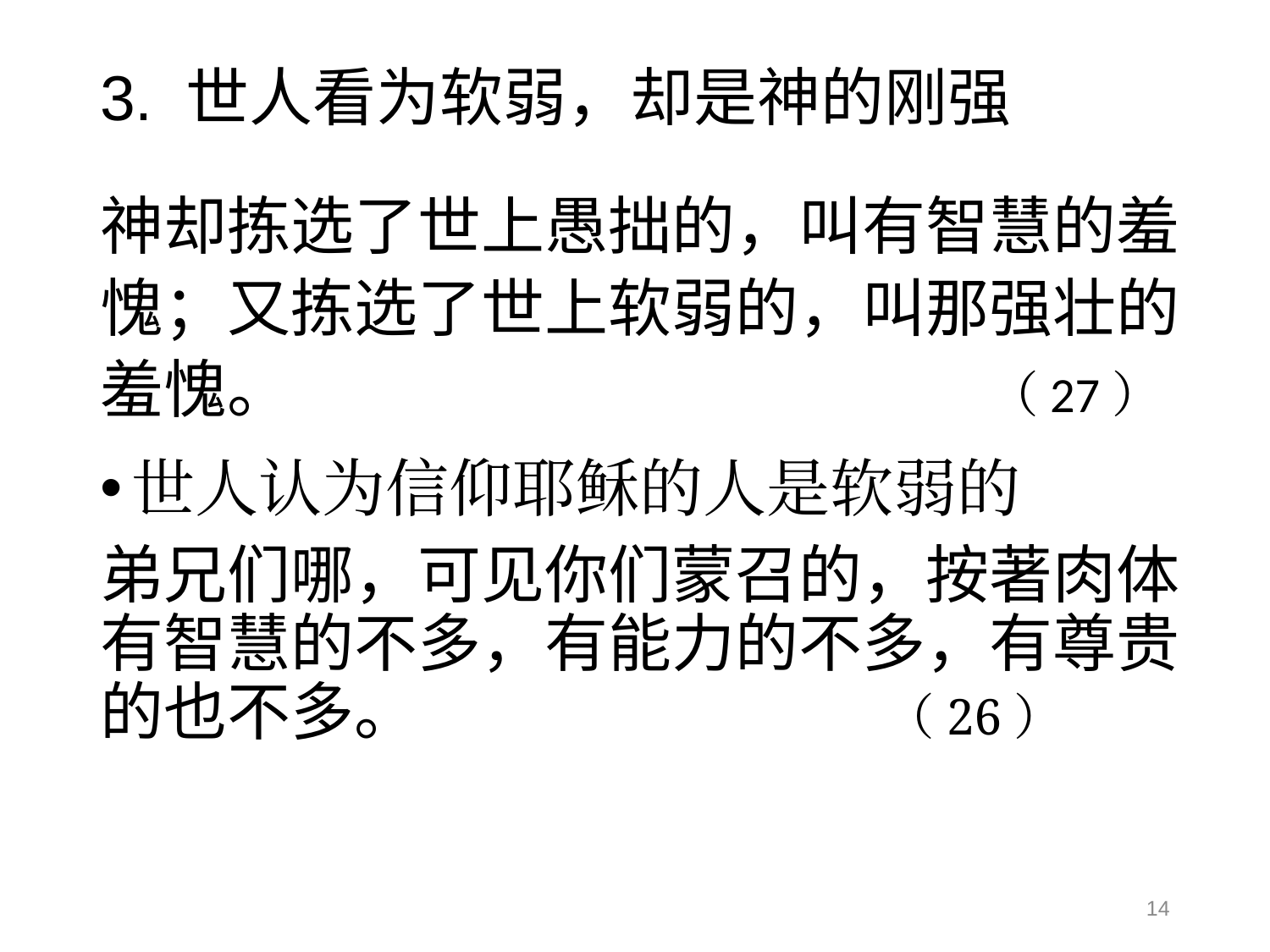

# 3. 世人看为软弱，却是神的刚强
神却拣选了世上愚拙的，叫有智慧的羞愧；又拣选了世上软弱的，叫那强壮的羞愧。						（27）
世人认为信仰耶稣的人是软弱的
弟兄们哪，可见你们蒙召的，按著肉体有智慧的不多，有能力的不多，有尊贵的也不多。                                 （26）
14